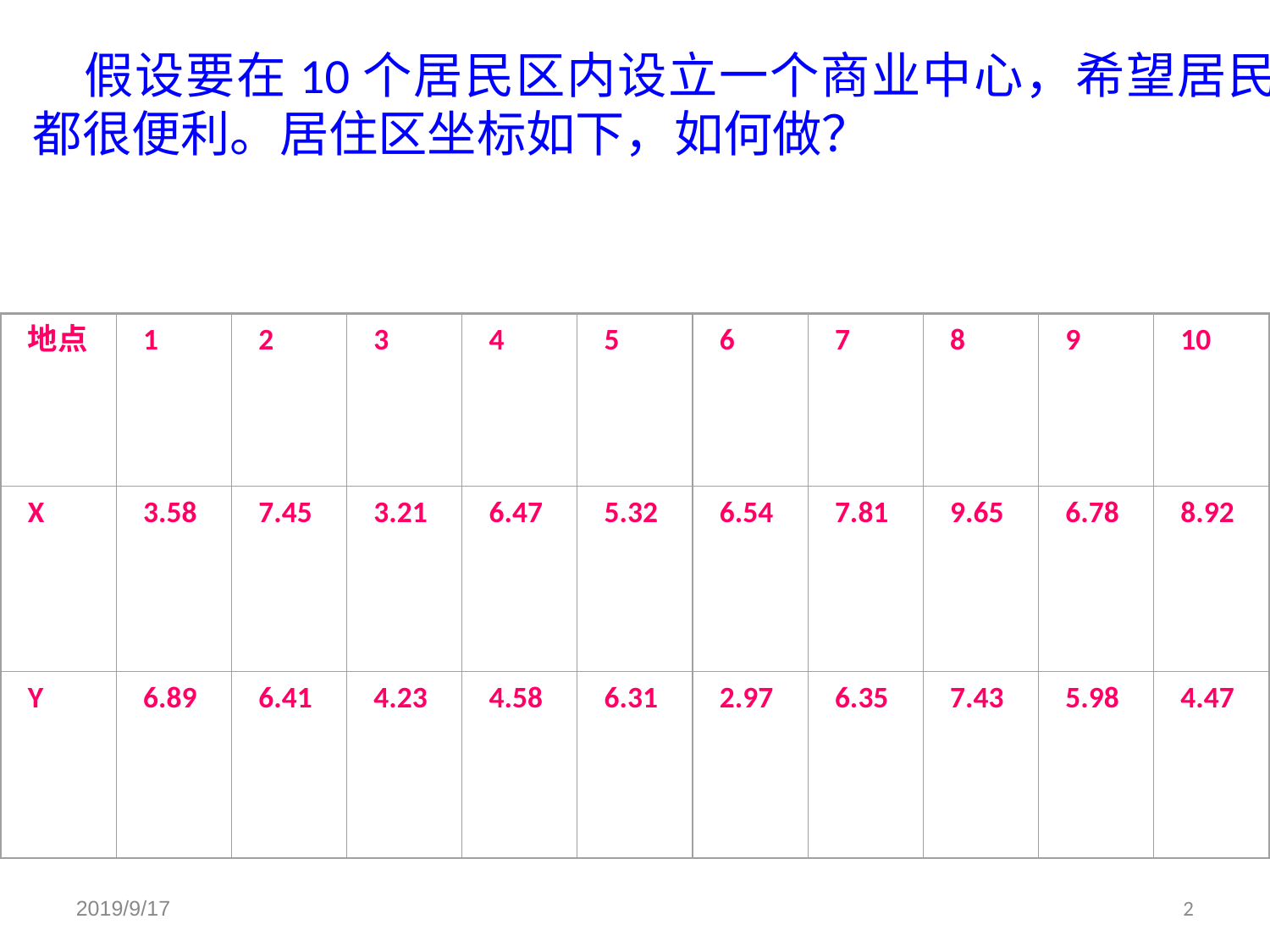

假设要在10个居民区内设立一个商业中心，希望居民都很便利。居住区坐标如下，如何做？

地点

1

2

3

4

5

6

7

8

9

10

X

3.58

7.45

3.21

6.47

5.32

6.54

7.81

9.65

6.78

8.92

Y

6.89

6.41

4.23

4.58

6.31

2.97

6.35

7.43

5.98

4.47

2
2019/9/17